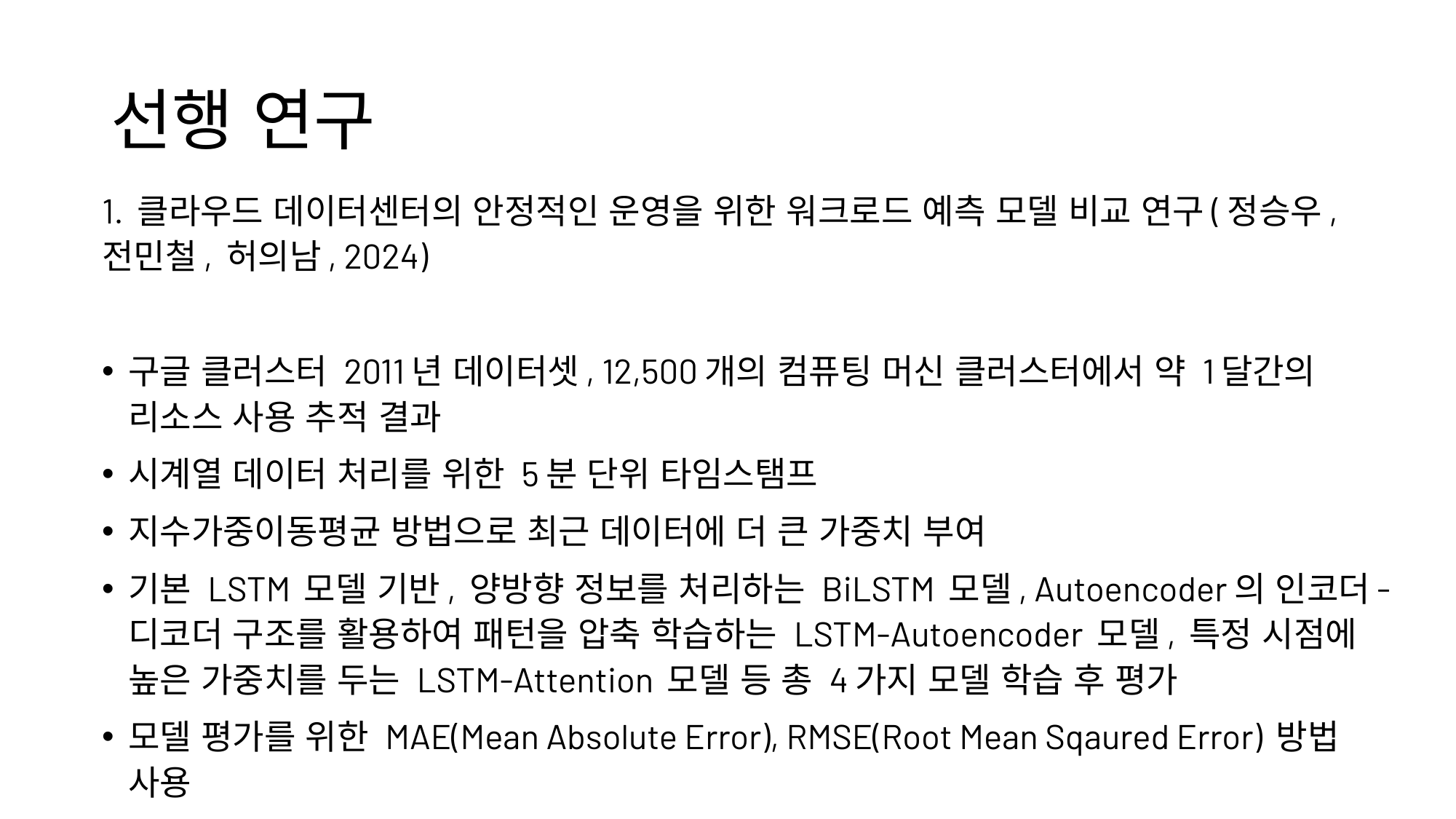

# 선행 연구
1. 클라우드 데이터센터의 안정적인 운영을 위한 워크로드 예측 모델 비교 연구(정승우, 전민철, 허의남, 2024)

구글 클러스터 2011년 데이터셋, 12,500개의 컴퓨팅 머신 클러스터에서 약 1달간의 리소스 사용 추적 결과
시계열 데이터 처리를 위한 5분 단위 타임스탬프
지수가중이동평균 방법으로 최근 데이터에 더 큰 가중치 부여
기본 LSTM 모델 기반, 양방향 정보를 처리하는 BiLSTM 모델, Autoencoder의 인코더-디코더 구조를 활용하여 패턴을 압축 학습하는 LSTM-Autoencoder 모델, 특정 시점에 높은 가중치를 두는 LSTM-Attention 모델 등 총 4가지 모델 학습 후 평가
모델 평가를 위한 MAE(Mean Absolute Error), RMSE(Root Mean Sqaured Error) 방법 사용